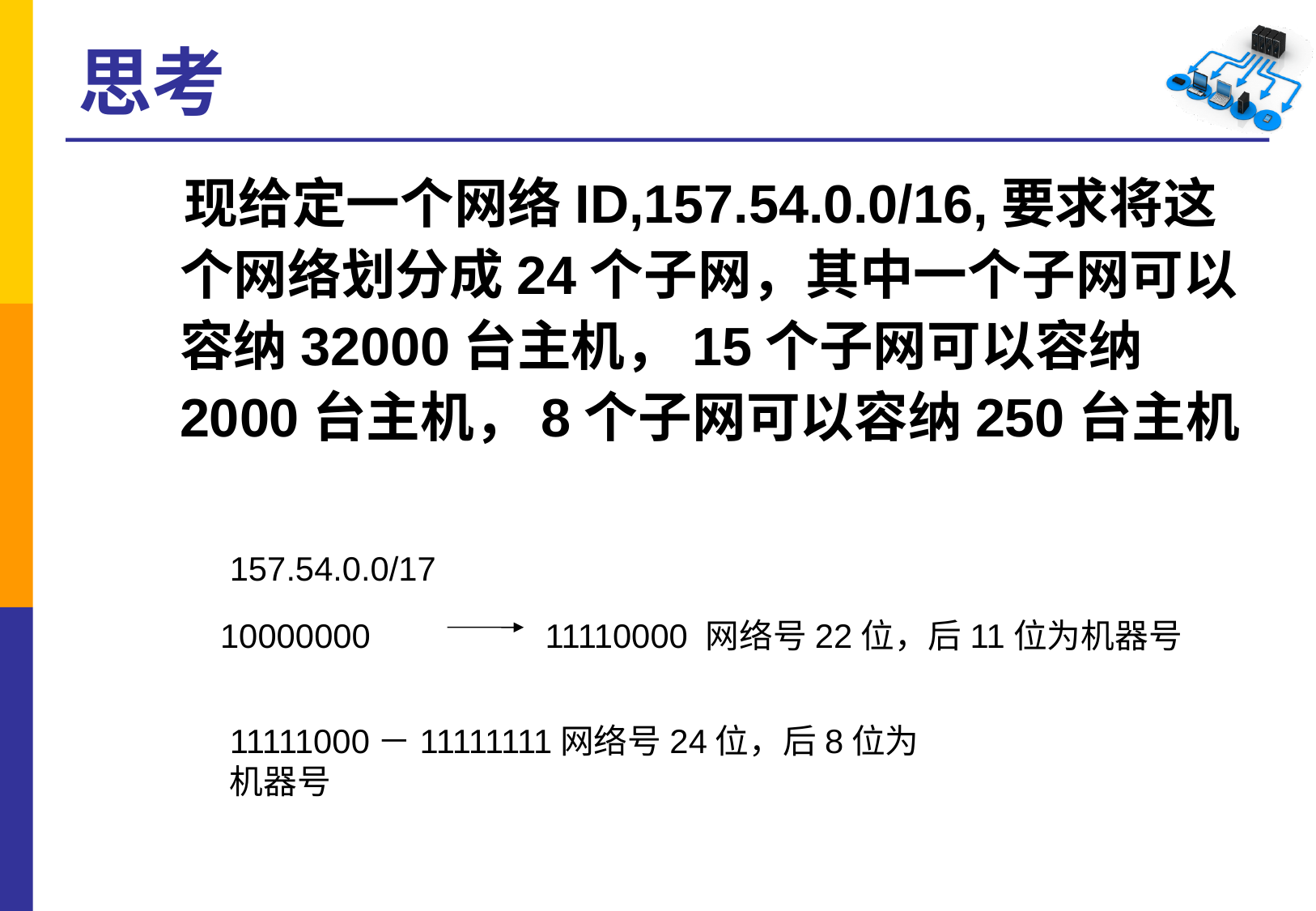

# 思考
   现给定一个网络ID,157.54.0.0/16,要求将这个网络划分成24个子网，其中一个子网可以容纳32000台主机，15个子网可以容纳2000台主机，8个子网可以容纳250台主机
157.54.0.0/17
11110000 网络号22位，后11位为机器号
10000000

11111000－11111111网络号24位，后8位为机器号